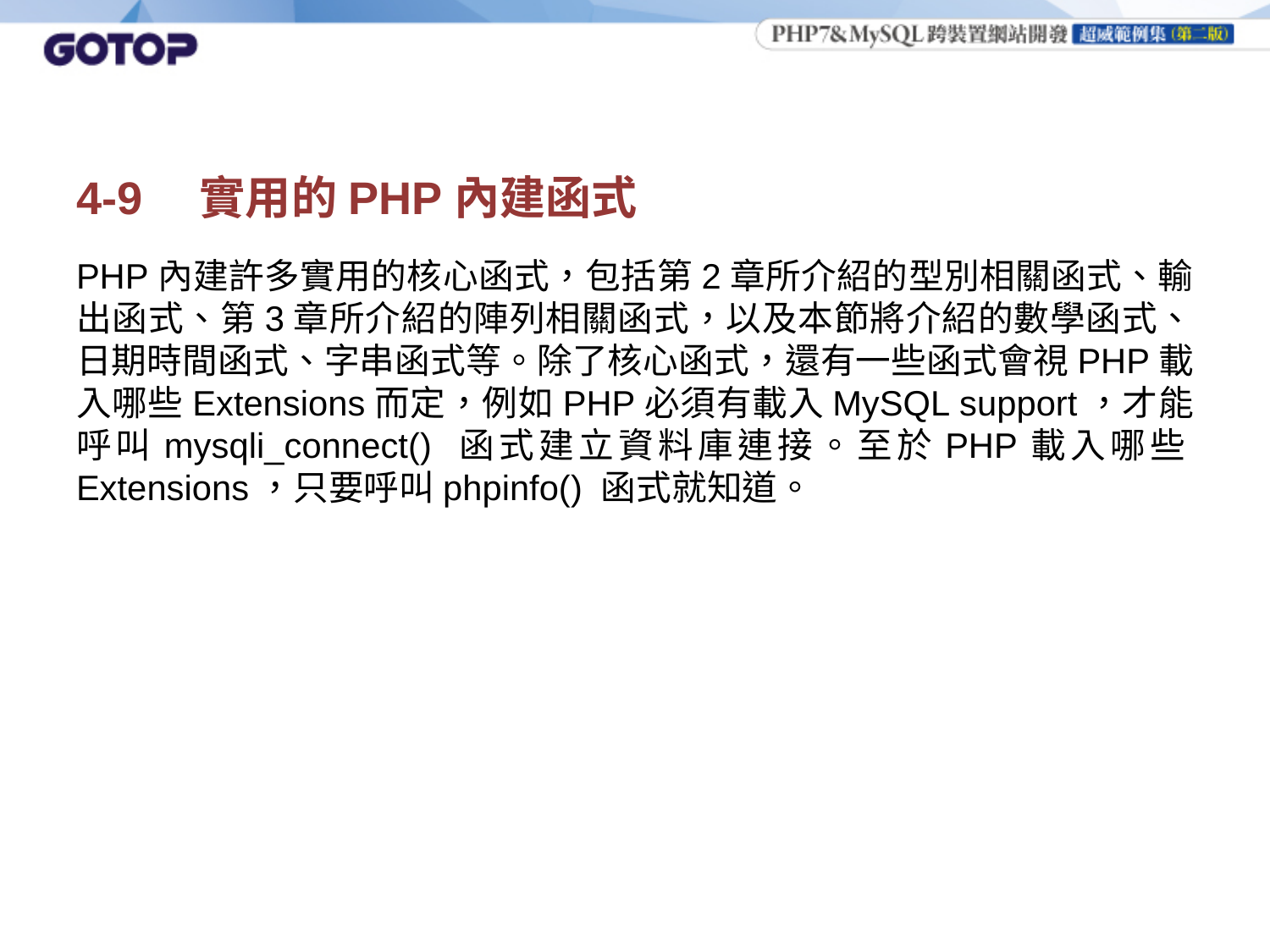

# 4-9　實用的PHP內建函式
PHP內建許多實用的核心函式，包括第2章所介紹的型別相關函式、輸出函式、第3章所介紹的陣列相關函式，以及本節將介紹的數學函式、日期時間函式、字串函式等。除了核心函式，還有一些函式會視PHP載入哪些Extensions而定，例如PHP必須有載入MySQL support，才能呼叫mysqli_connect() 函式建立資料庫連接。至於PHP載入哪些Extensions，只要呼叫phpinfo() 函式就知道。